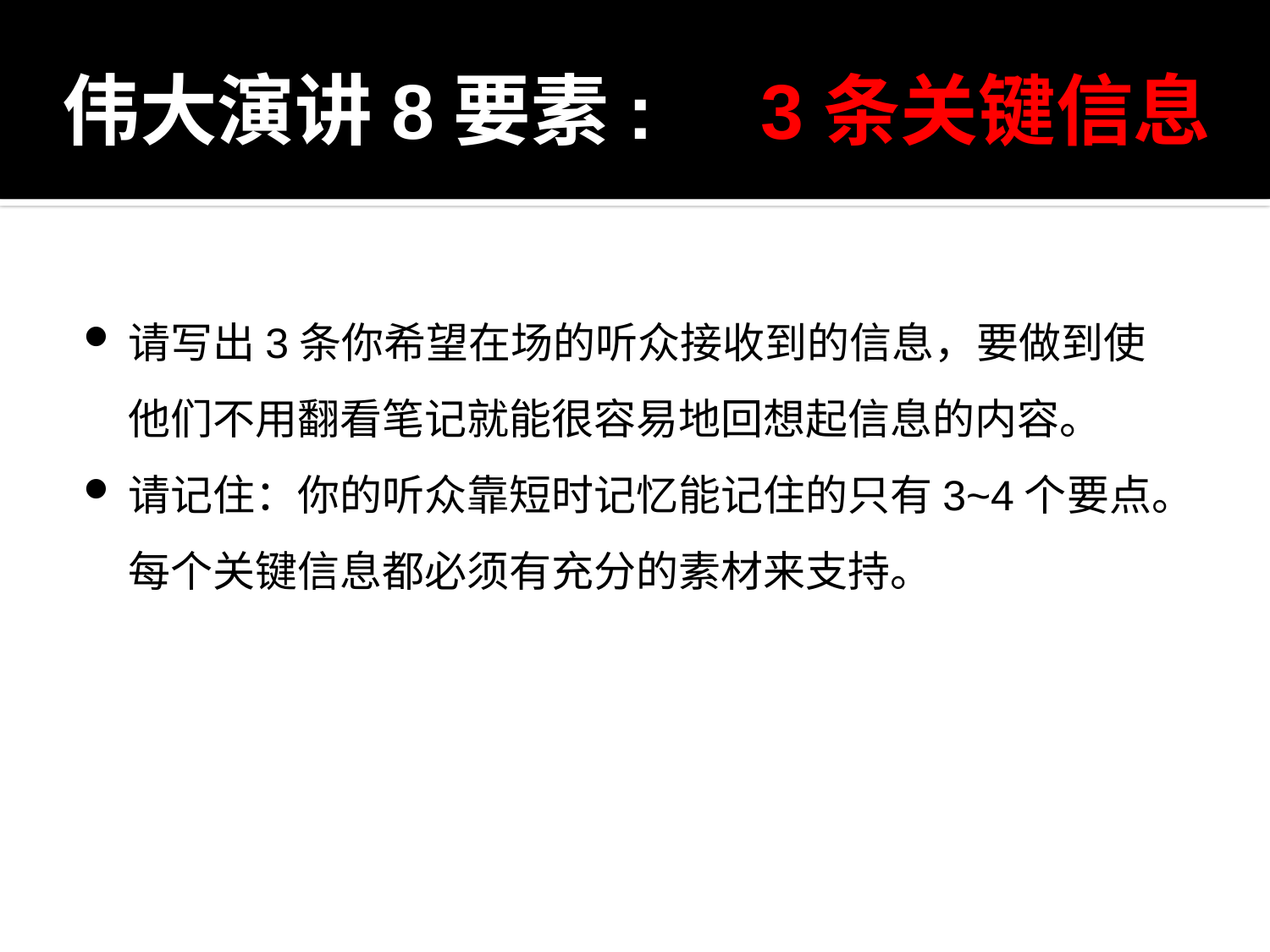

# 伟大演讲8要素:     3条关键信息
请写出3条你希望在场的听众接收到的信息，要做到使他们不用翻看笔记就能很容易地回想起信息的内容。
请记住：你的听众靠短时记忆能记住的只有3~4个要点。每个关键信息都必须有充分的素材来支持。